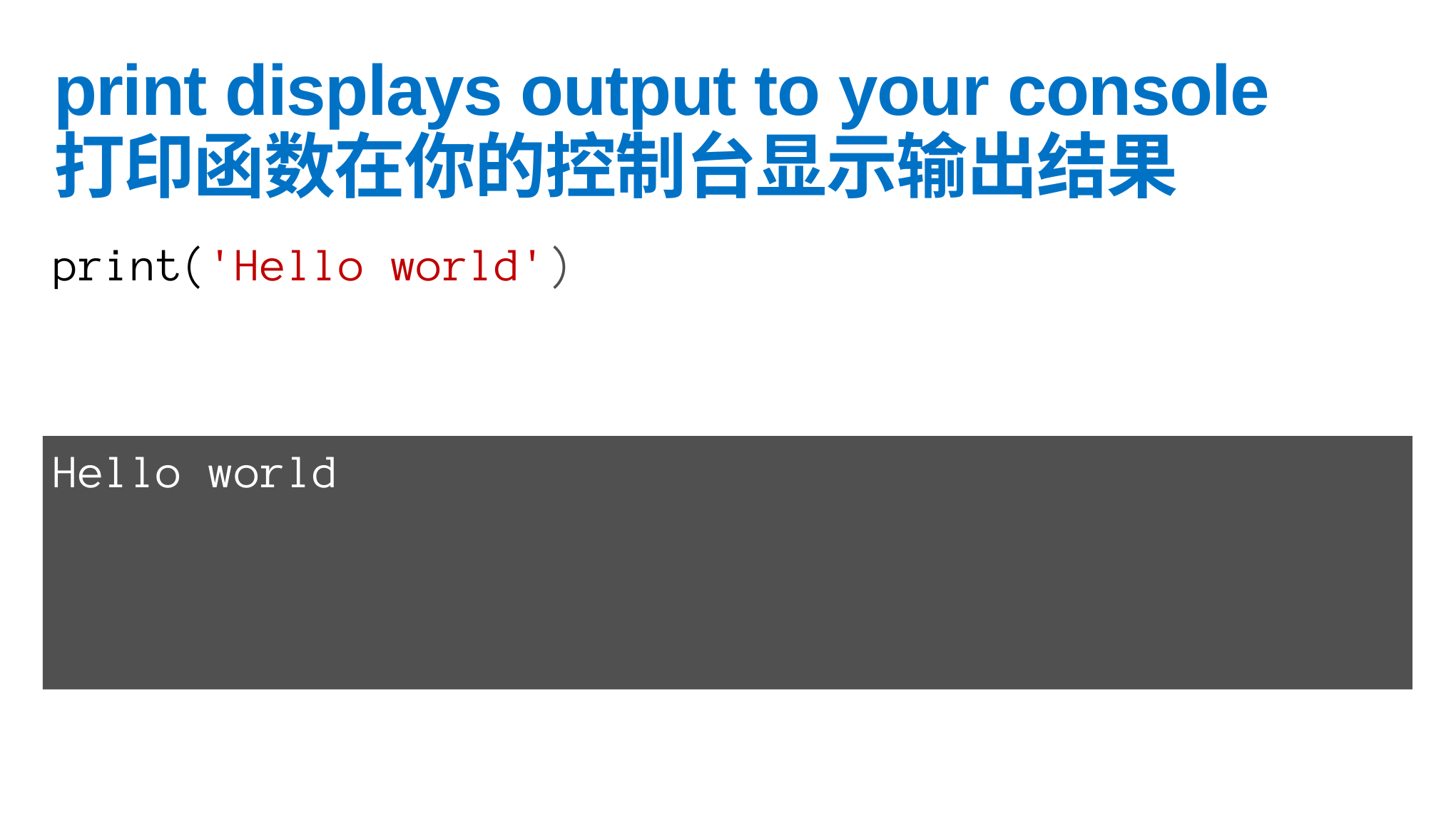

# print displays output to your console 打印函数在你的控制台显示输出结果
print('Hello world')
Hello world